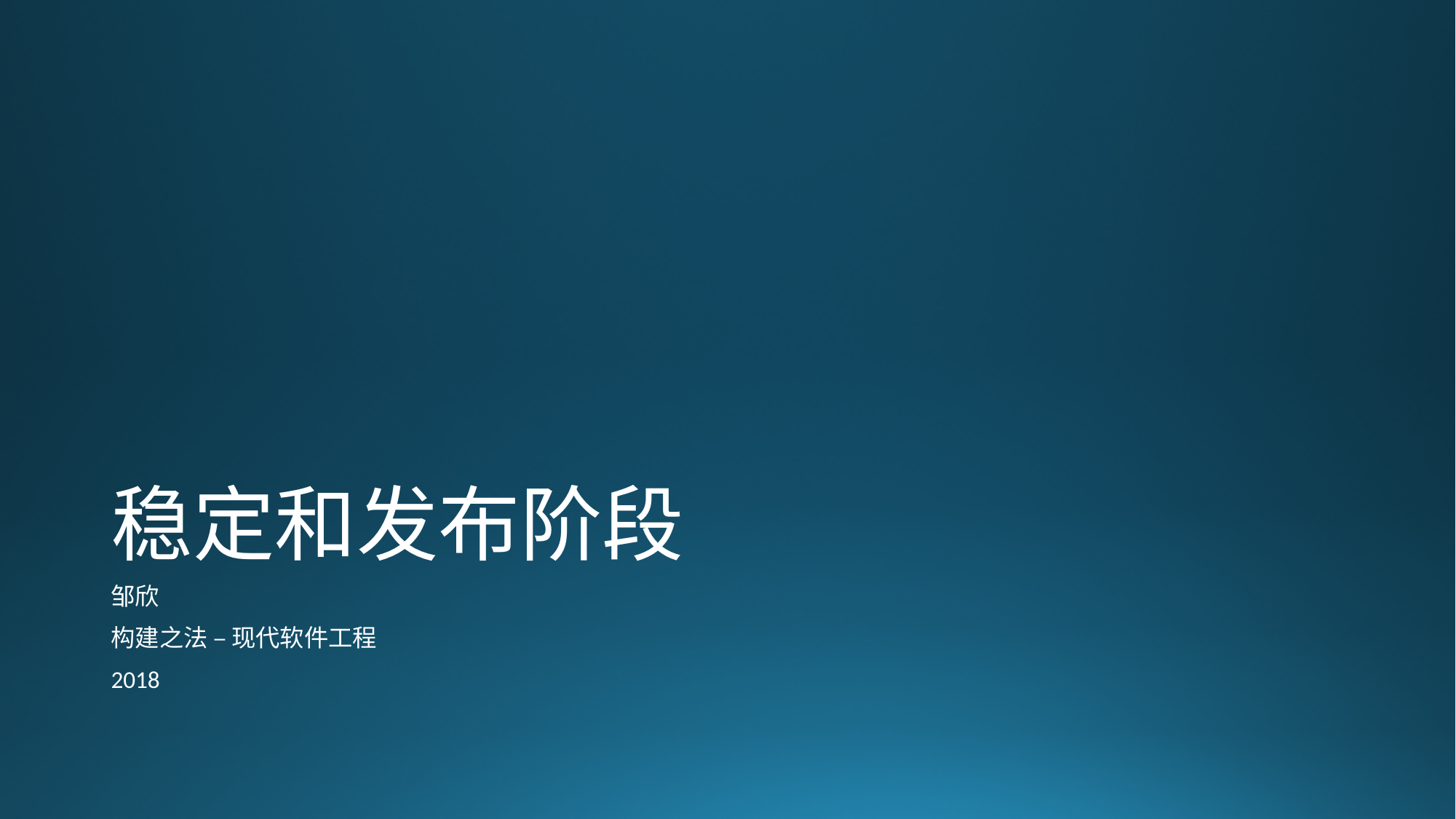

# 稳定和发布阶段
邹欣
构建之法 – 现代软件工程
2018